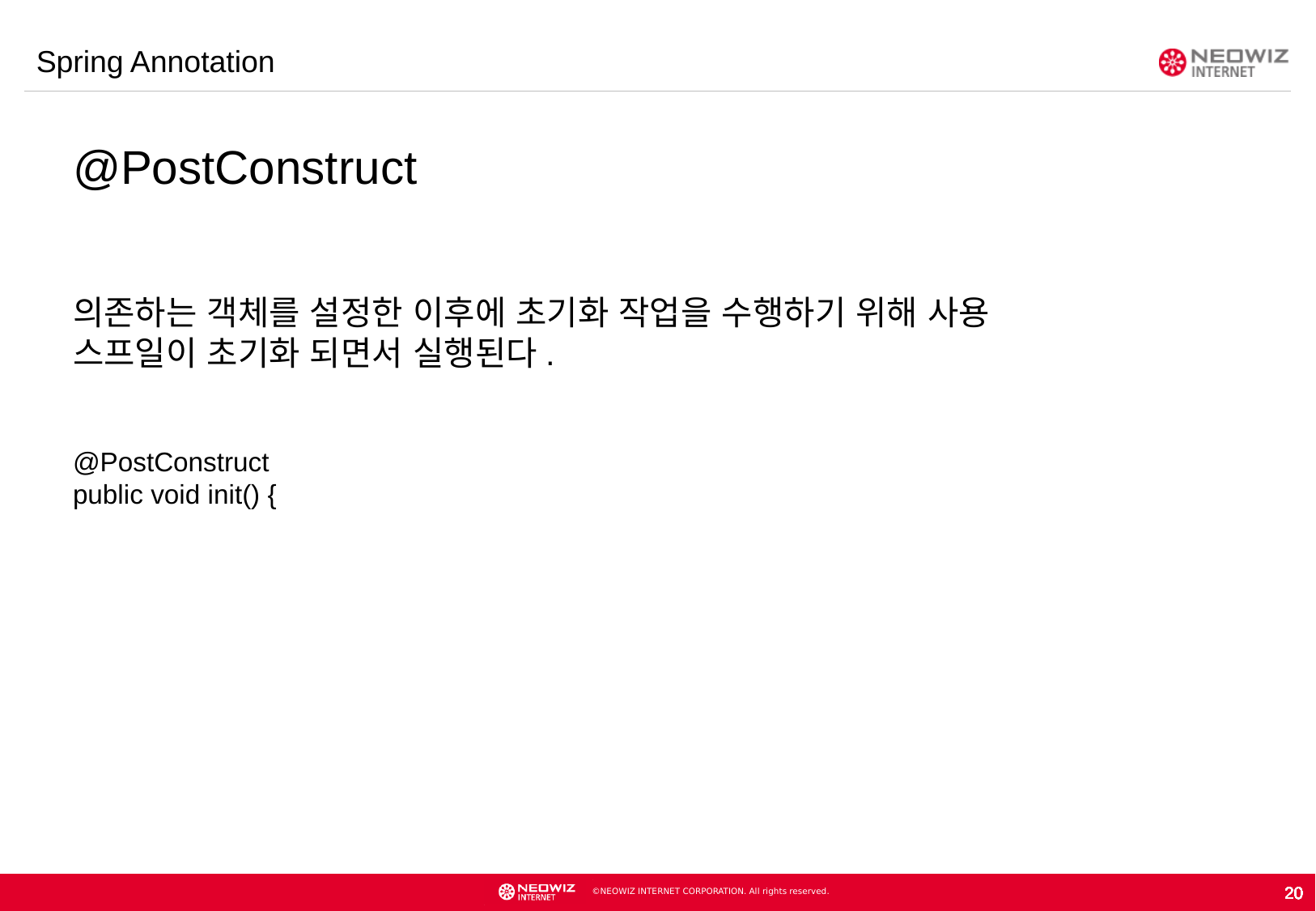

Spring Annotation

@PostConstruct

의존하는 객체를 설정한 이후에 초기화 작업을 수행하기 위해 사용
스프일이 초기화 되면서 실행된다.

@PostConstruct
public void init() {
20
20
20
20
20
20
20
20
20
20
20
20
20
20
20
20
20